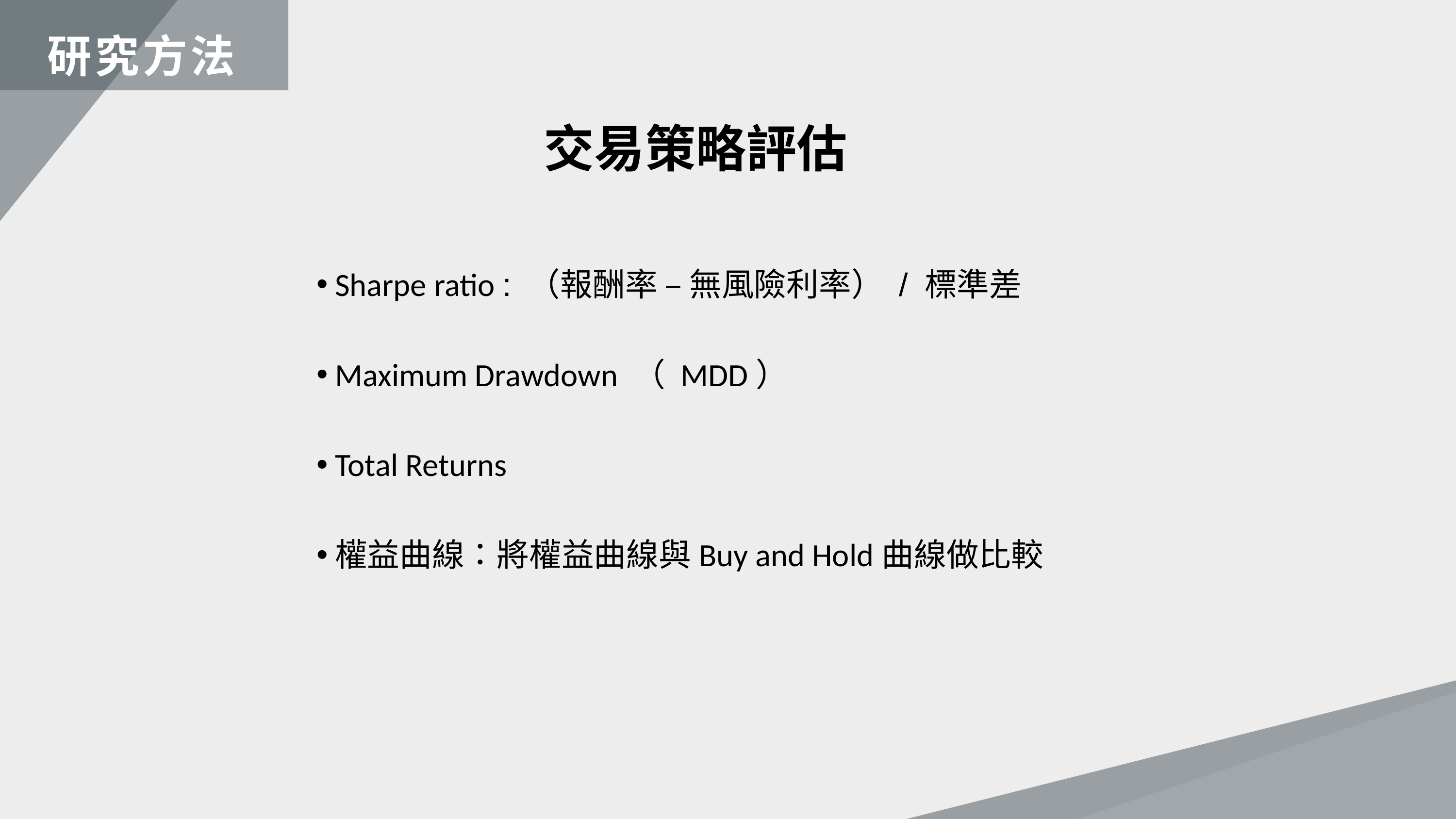

研究方法
交易策略評估
Sharpe ratio : （報酬率 – 無風險利率） / 標準差

Maximum Drawdown （ MDD）

Total Returns

權益曲線：將權益曲線與Buy and Hold曲線做比較